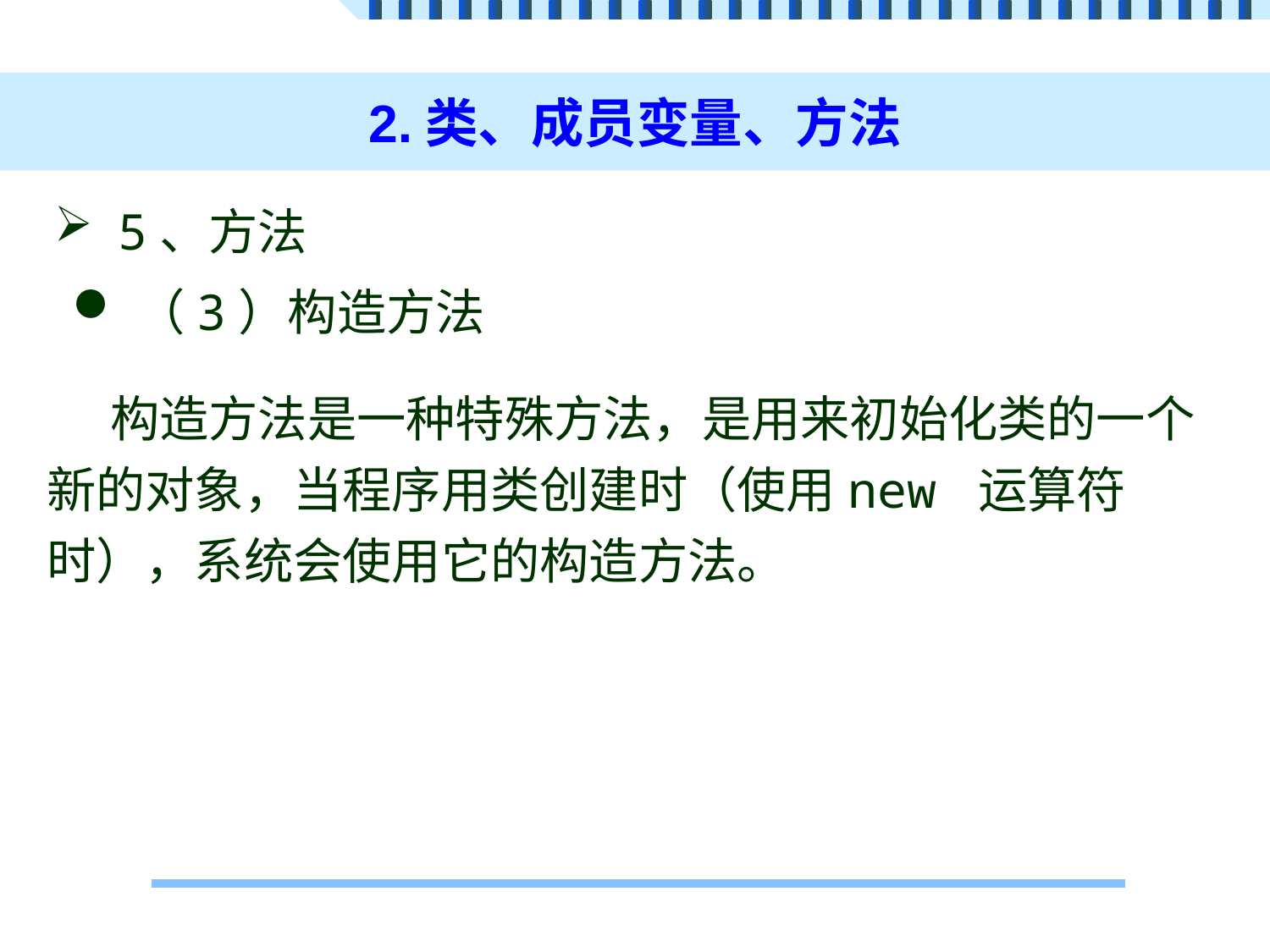

# 2.类、成员变量、方法
5、方法
（3）构造方法
构造方法是一种特殊方法，是用来初始化类的一个新的对象，当程序用类创建时（使用new 运算符时），系统会使用它的构造方法。